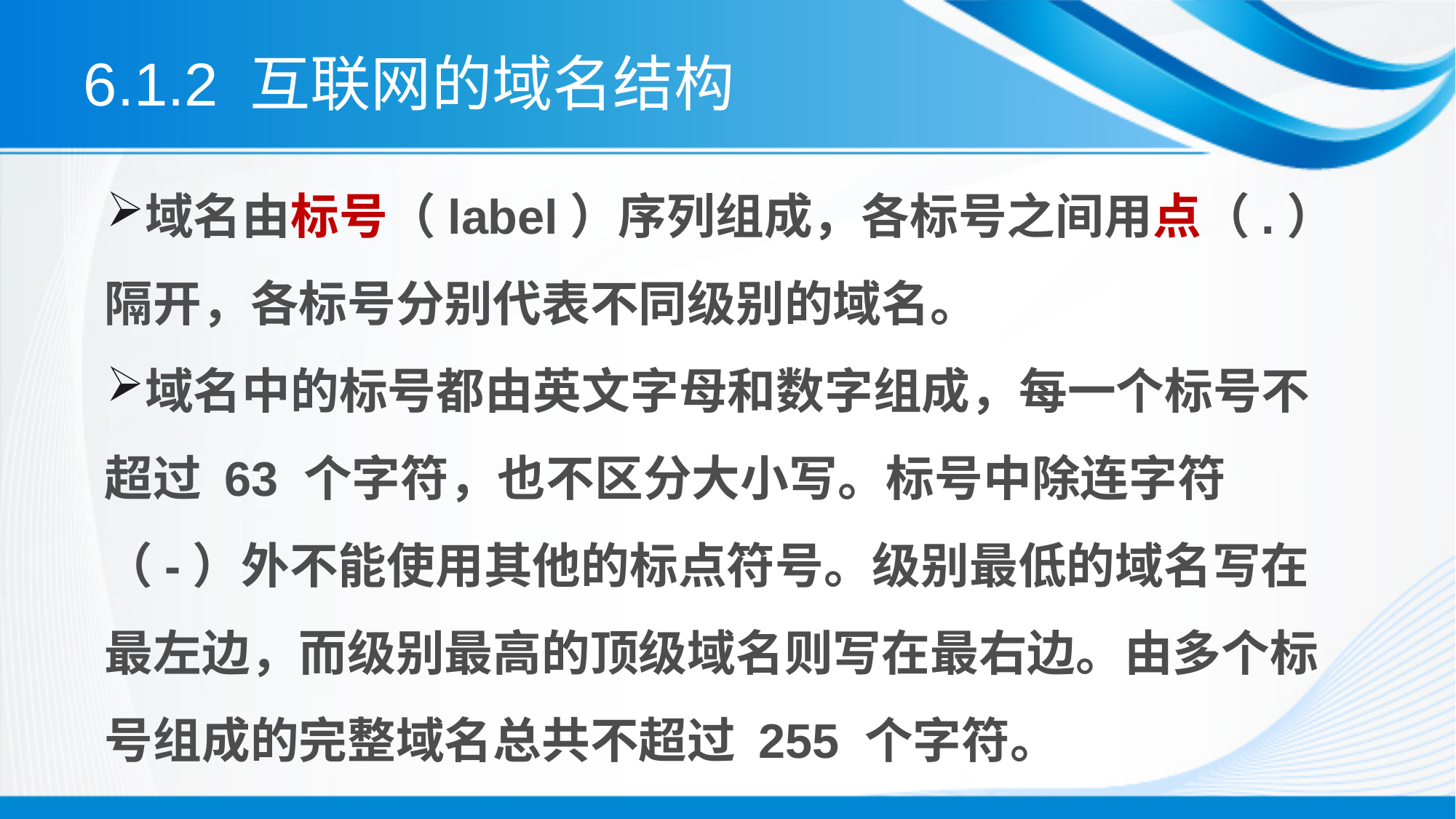

# 6.1.2 互联网的域名结构
域名由标号（label）序列组成，各标号之间用点（.）隔开，各标号分别代表不同级别的域名。
域名中的标号都由英文字母和数字组成，每一个标号不超过 63 个字符，也不区分大小写。标号中除连字符（-）外不能使用其他的标点符号。级别最低的域名写在最左边，而级别最高的顶级域名则写在最右边。由多个标号组成的完整域名总共不超过 255 个字符。